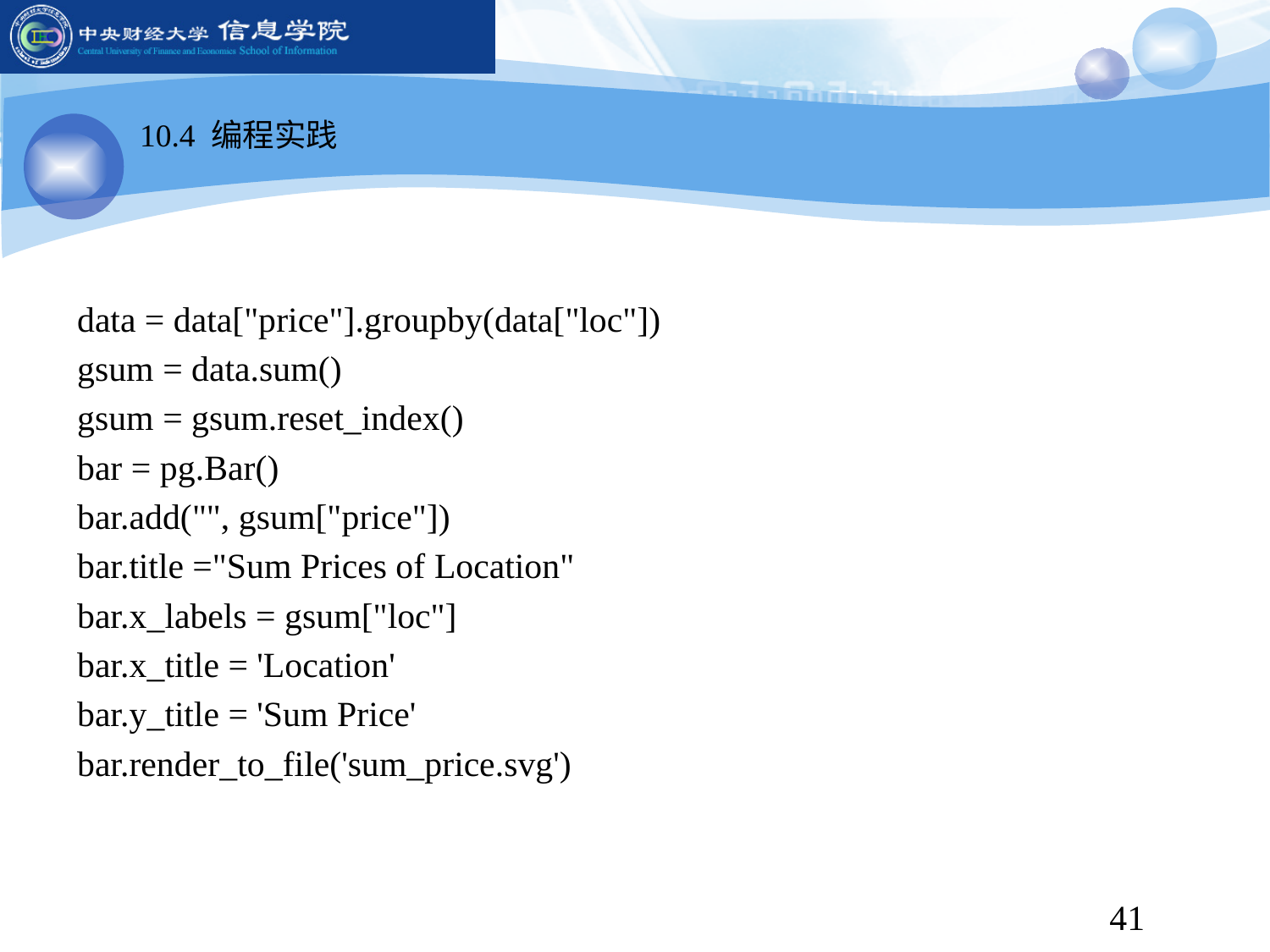

10.4 编程实践
data = data["price"].groupby(data["loc"])
gsum = data.sum()
gsum = gsum.reset_index()
bar = pg.Bar()
bar.add("", gsum["price"])
bar.title ="Sum Prices of Location"
bar.x_labels = gsum["loc"]
bar.x_title = 'Location'
bar.y_title = 'Sum Price'
bar.render_to_file('sum_price.svg')